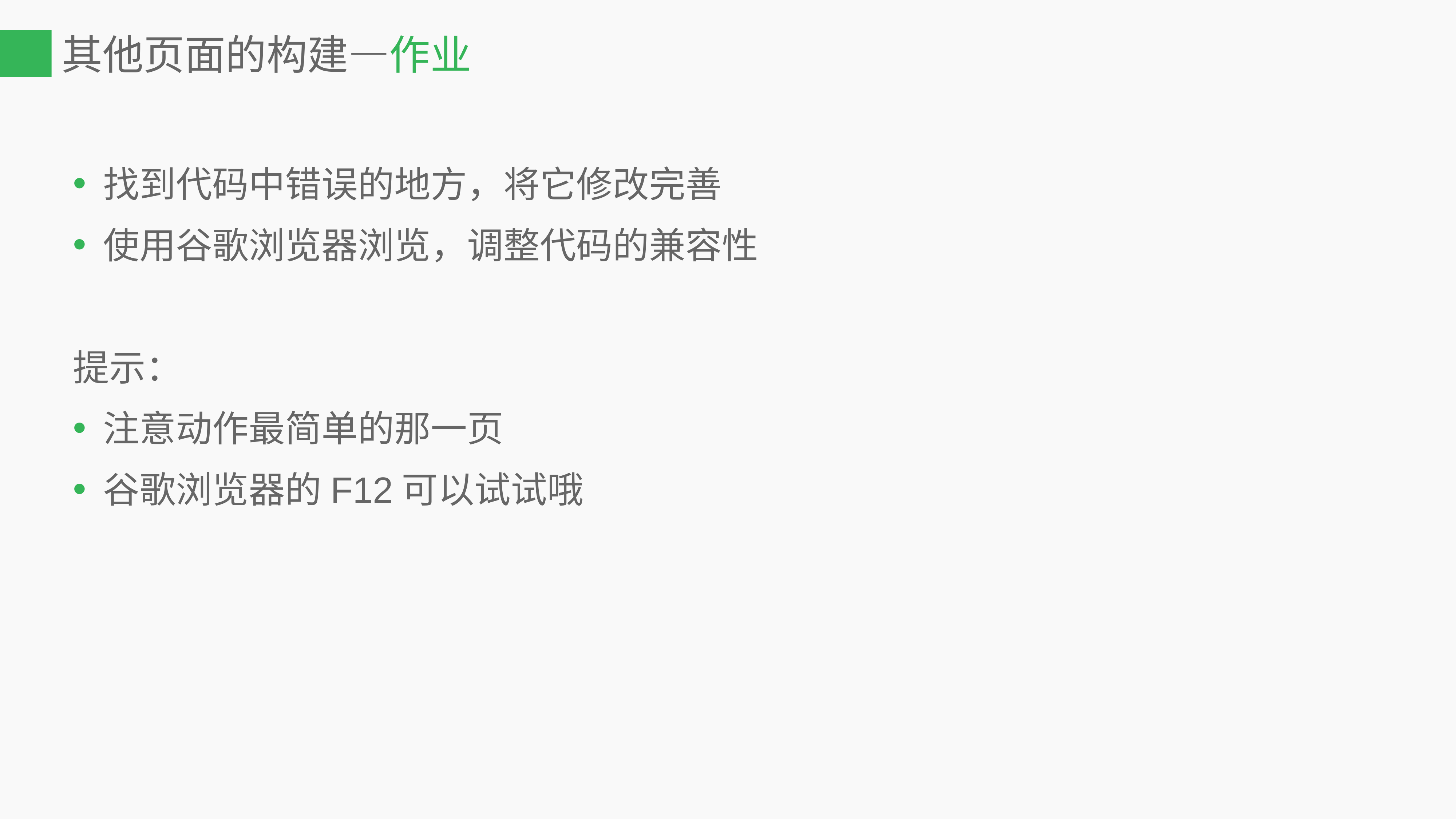

# 其他页面的构建—作业
找到代码中错误的地方，将它修改完善
使用谷歌浏览器浏览，调整代码的兼容性

提示：
注意动作最简单的那一页
谷歌浏览器的F12可以试试哦